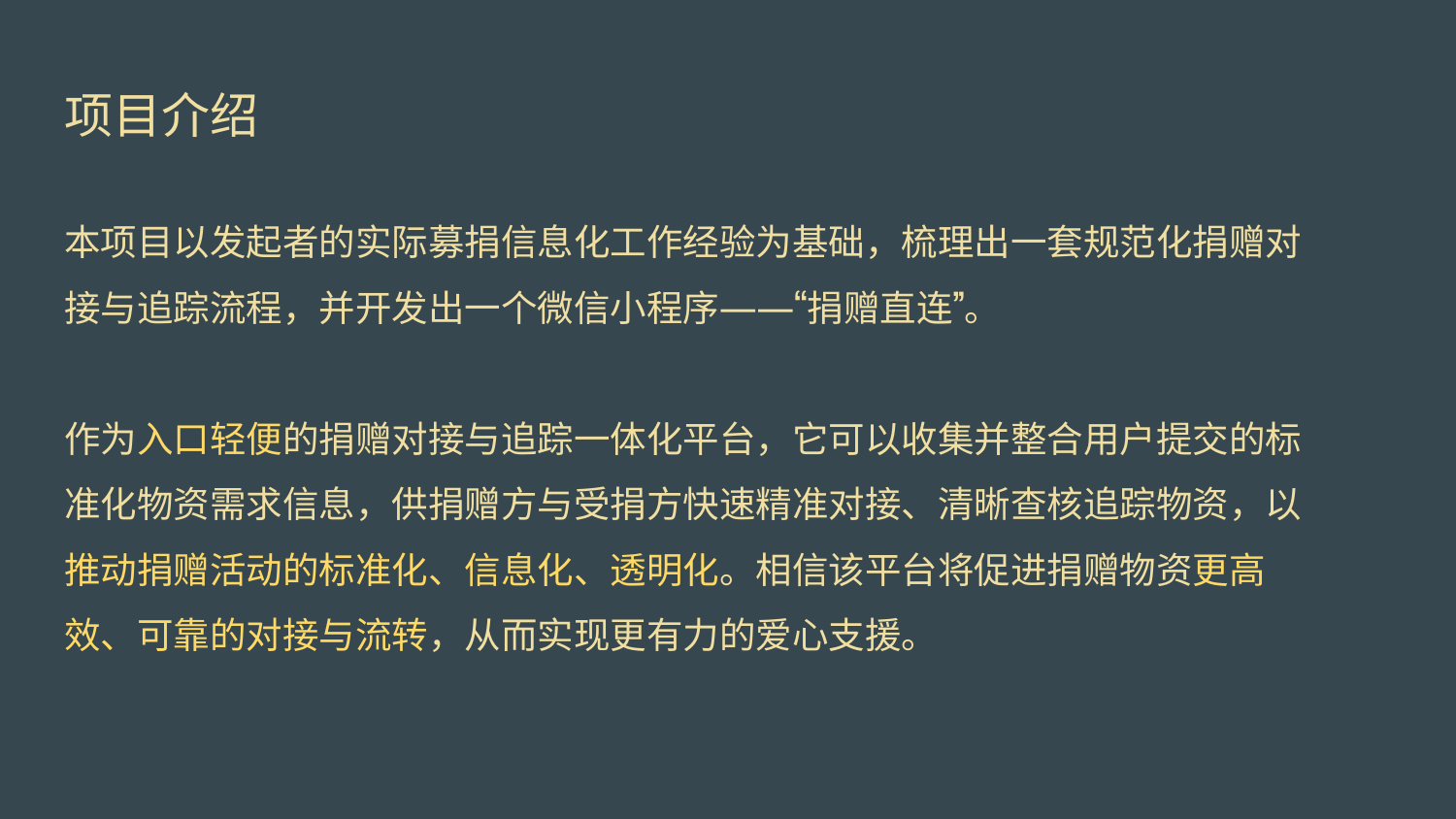

# 项目介绍
本项目以发起者的实际募捐信息化工作经验为基础，梳理出一套规范化捐赠对接与追踪流程，并开发出一个微信小程序——“捐赠直连”。

作为入口轻便的捐赠对接与追踪一体化平台，它可以收集并整合用户提交的标准化物资需求信息，供捐赠方与受捐方快速精准对接、清晰查核追踪物资，以推动捐赠活动的标准化、信息化、透明化。相信该平台将促进捐赠物资更高效、可靠的对接与流转，从而实现更有力的爱心支援。